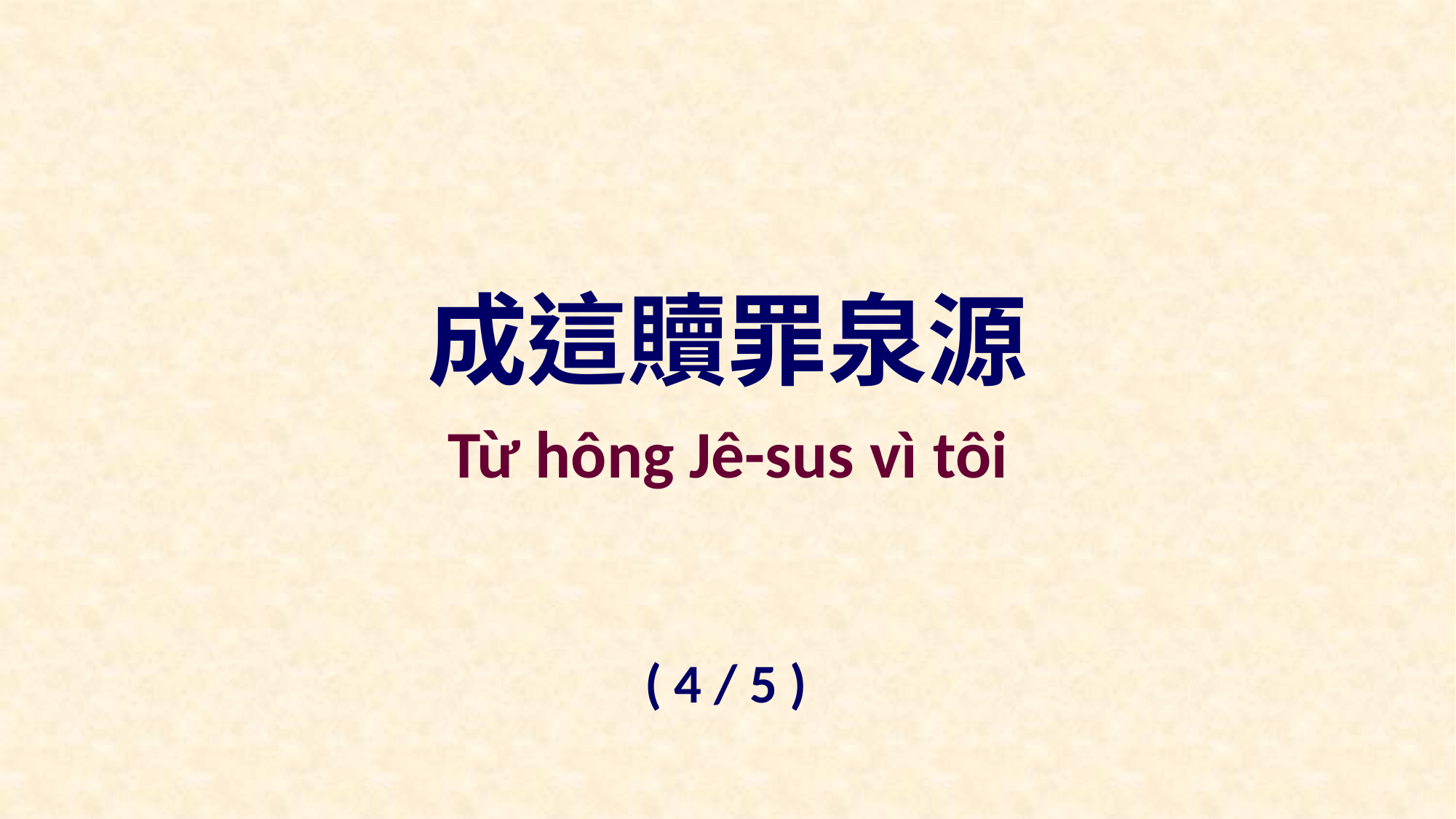

成這贖罪泉源
Từ hông Jê-sus vì tôi
( 4 / 5 )